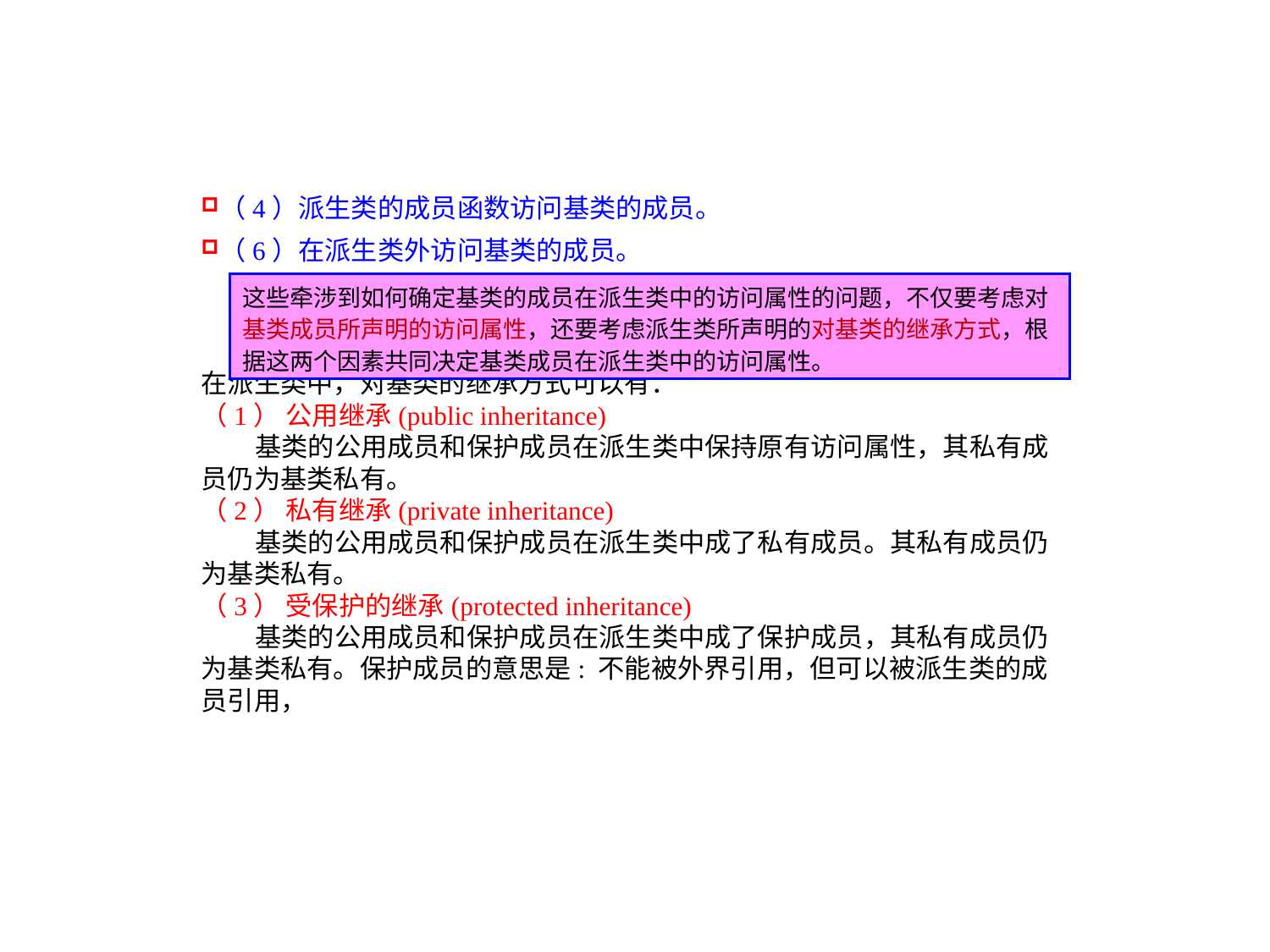

（4）派生类的成员函数访问基类的成员。
（6）在派生类外访问基类的成员。

在派生类中，对基类的继承方式可以有：
（1） 公用继承(public inheritance)
        基类的公用成员和保护成员在派生类中保持原有访问属性，其私有成员仍为基类私有。
（2） 私有继承(private inheritance)
        基类的公用成员和保护成员在派生类中成了私有成员。其私有成员仍为基类私有。
（3） 受保护的继承(protected inheritance)
        基类的公用成员和保护成员在派生类中成了保护成员，其私有成员仍为基类私有。保护成员的意思是: 不能被外界引用，但可以被派生类的成员引用，
这些牵涉到如何确定基类的成员在派生类中的访问属性的问题，不仅要考虑对基类成员所声明的访问属性，还要考虑派生类所声明的对基类的继承方式，根据这两个因素共同决定基类成员在派生类中的访问属性。